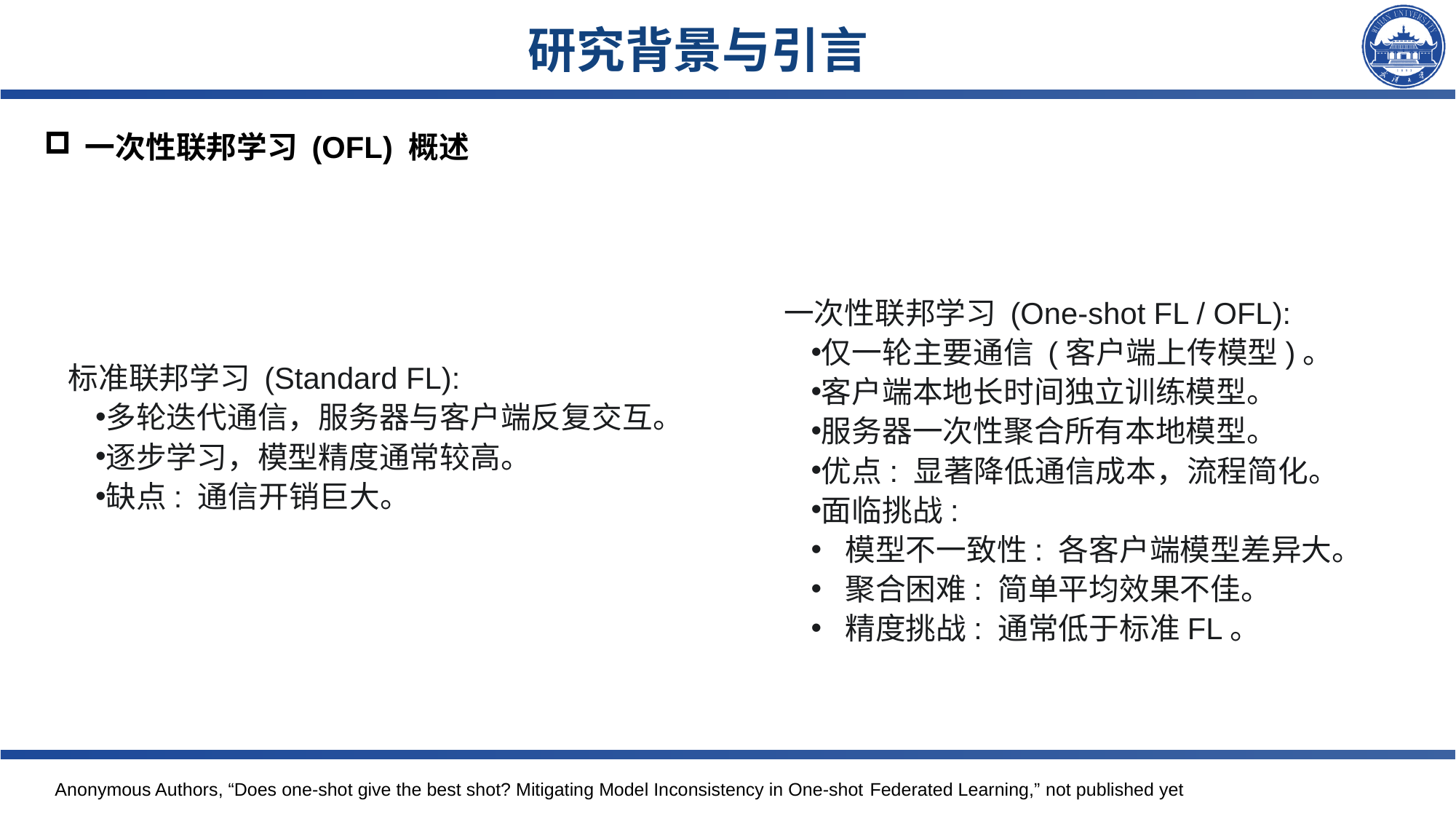

研究背景与引言
一次性联邦学习 (OFL) 概述
一次性联邦学习 (One-shot FL / OFL):
仅一轮主要通信 (客户端上传模型)。
客户端本地长时间独立训练模型。
服务器一次性聚合所有本地模型。
优点: 显著降低通信成本，流程简化。
面临挑战:
模型不一致性: 各客户端模型差异大。
聚合困难: 简单平均效果不佳。
精度挑战: 通常低于标准FL。
标准联邦学习 (Standard FL):
多轮迭代通信，服务器与客户端反复交互。
逐步学习，模型精度通常较高。
缺点: 通信开销巨大。
2
Anonymous Authors, “Does one-shot give the best shot? Mitigating Model Inconsistency in One-shot Federated Learning,” not published yet